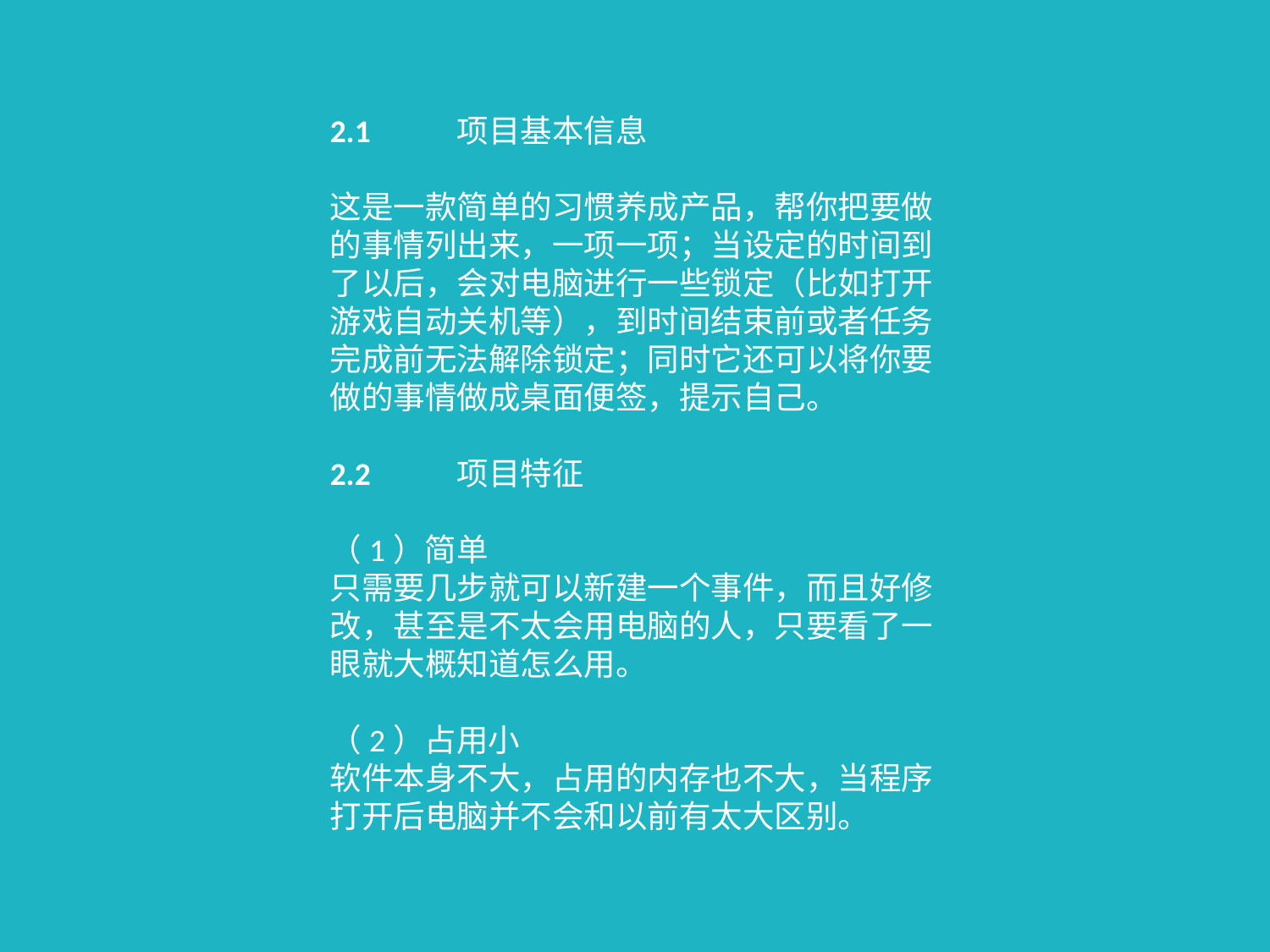

2.1	项目基本信息

这是一款简单的习惯养成产品，帮你把要做的事情列出来，一项一项；当设定的时间到了以后，会对电脑进行一些锁定（比如打开游戏自动关机等），到时间结束前或者任务完成前无法解除锁定；同时它还可以将你要做的事情做成桌面便签，提示自己。

2.2	项目特征

（1）简单
只需要几步就可以新建一个事件，而且好修改，甚至是不太会用电脑的人，只要看了一眼就大概知道怎么用。

（2）占用小
软件本身不大，占用的内存也不大，当程序打开后电脑并不会和以前有太大区别。